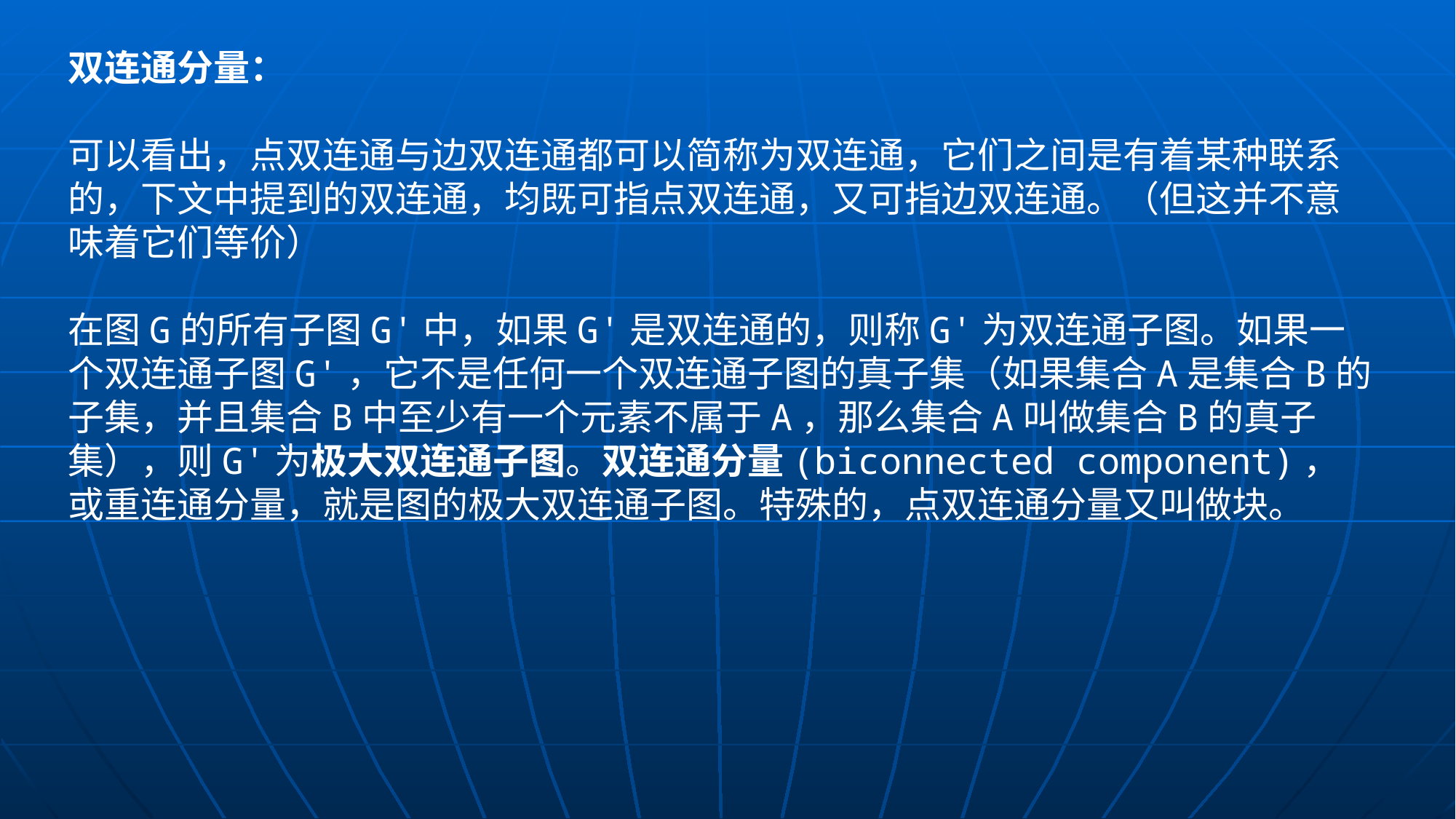

双连通分量：

可以看出，点双连通与边双连通都可以简称为双连通，它们之间是有着某种联系的，下文中提到的双连通，均既可指点双连通，又可指边双连通。（但这并不意味着它们等价）

在图G的所有子图G'中，如果G'是双连通的，则称G'为双连通子图。如果一个双连通子图G'，它不是任何一个双连通子图的真子集（如果集合A是集合B的子集，并且集合B中至少有一个元素不属于A，那么集合A叫做集合B的真子集），则G'为极大双连通子图。双连通分量(biconnected component)，或重连通分量，就是图的极大双连通子图。特殊的，点双连通分量又叫做块。